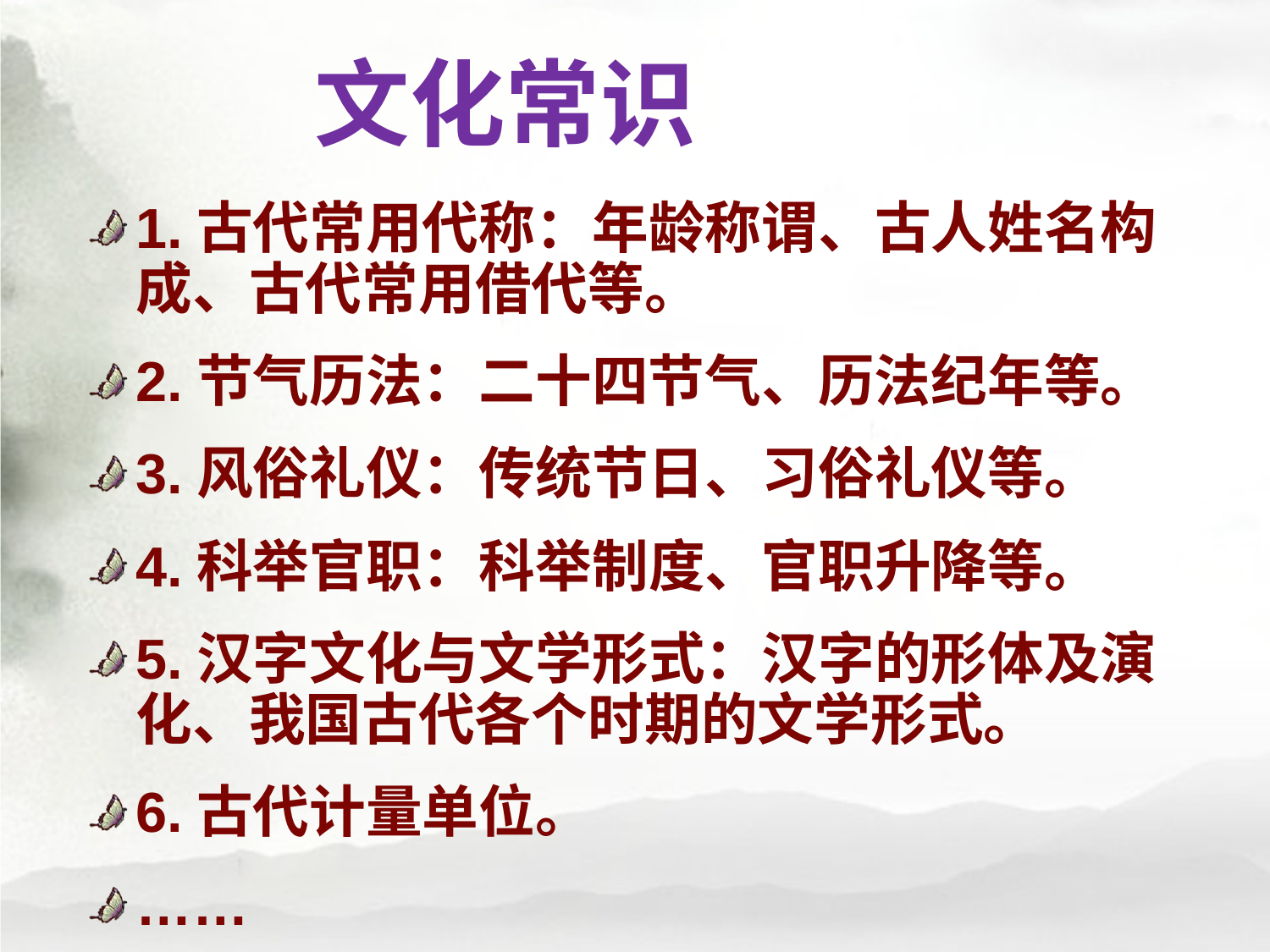

# 文化常识
1.古代常用代称：年龄称谓、古人姓名构成、古代常用借代等。
2.节气历法：二十四节气、历法纪年等。
3.风俗礼仪：传统节日、习俗礼仪等。
4.科举官职：科举制度、官职升降等。
5.汉字文化与文学形式：汉字的形体及演化、我国古代各个时期的文学形式。
6.古代计量单位。
……